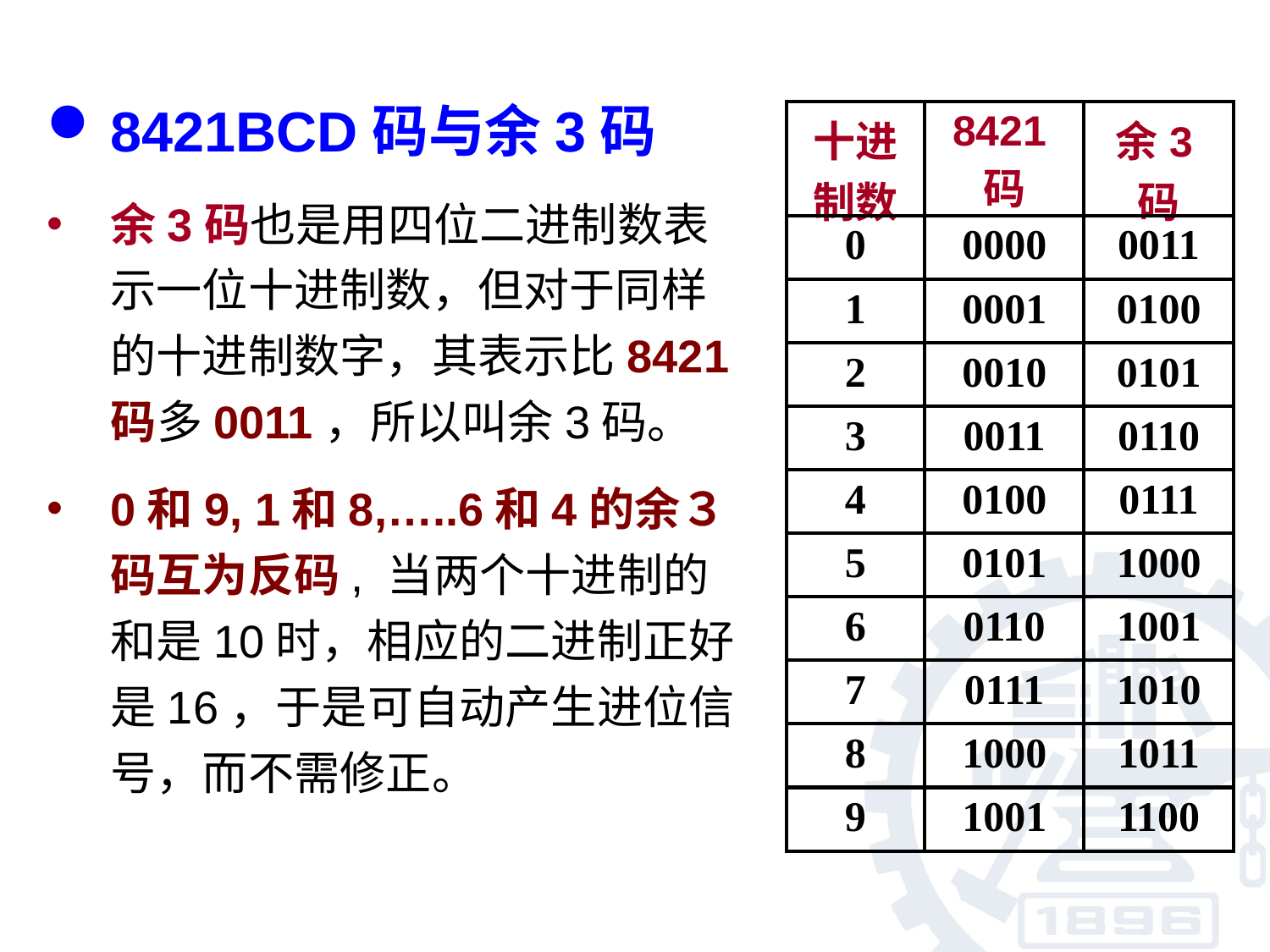

8421BCD码与余3码
余3码也是用四位二进制数表示一位十进制数，但对于同样的十进制数字，其表示比8421码多0011，所以叫余3码。
0和9, 1和8,…..6和4的余３码互为反码, 当两个十进制的和是10时，相应的二进制正好是16，于是可自动产生进位信号，而不需修正。
| 十进制数 | 8421码 | 余3码 |
| --- | --- | --- |
| 0 | 0000 | 0011 |
| 1 | 0001 | 0100 |
| 2 | 0010 | 0101 |
| 3 | 0011 | 0110 |
| 4 | 0100 | 0111 |
| 5 | 0101 | 1000 |
| 6 | 0110 | 1001 |
| 7 | 0111 | 1010 |
| 8 | 1000 | 1011 |
| 9 | 1001 | 1100 |